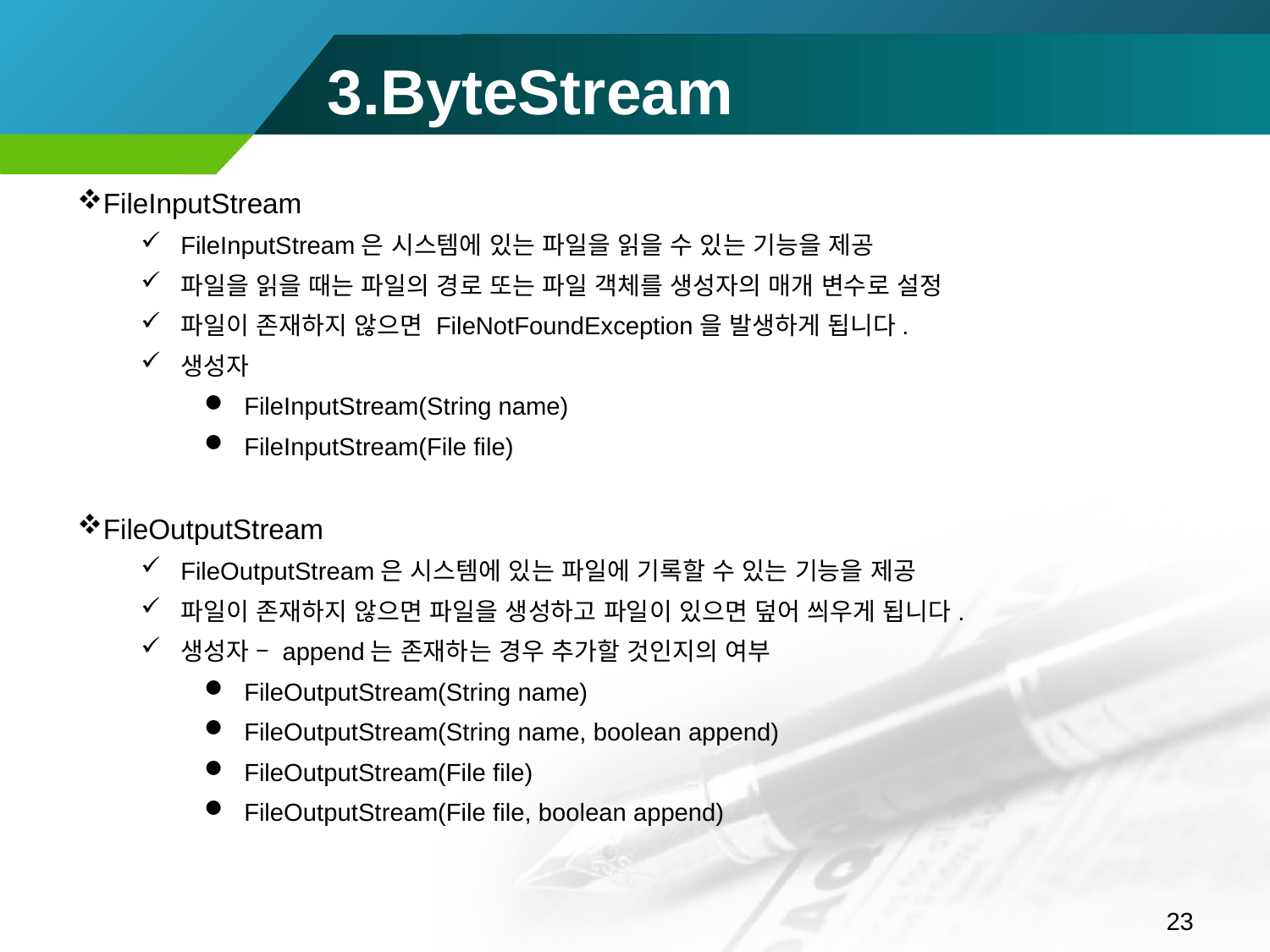

3.ByteStream
FileInputStream
FileInputStream은 시스템에 있는 파일을 읽을 수 있는 기능을 제공
파일을 읽을 때는 파일의 경로 또는 파일 객체를 생성자의 매개 변수로 설정
파일이 존재하지 않으면 FileNotFoundException을 발생하게 됩니다.
생성자
FileInputStream(String name)
FileInputStream(File file)

FileOutputStream
FileOutputStream은 시스템에 있는 파일에 기록할 수 있는 기능을 제공
파일이 존재하지 않으면 파일을 생성하고 파일이 있으면 덮어 씌우게 됩니다.
생성자 – append는 존재하는 경우 추가할 것인지의 여부
FileOutputStream(String name)
FileOutputStream(String name, boolean append)
FileOutputStream(File file)
FileOutputStream(File file, boolean append)
23